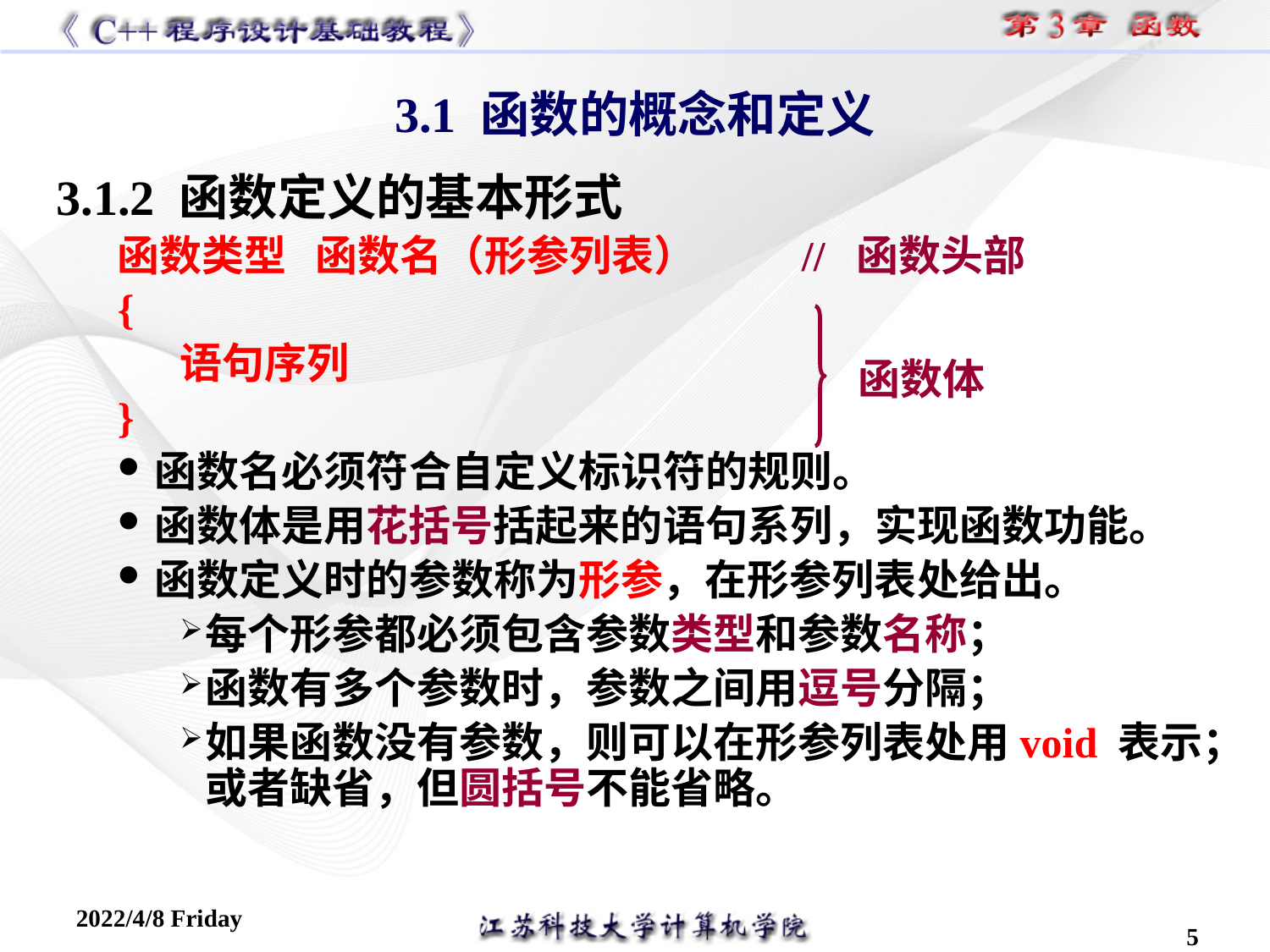

# 3.1 函数的概念和定义
3.1.2 函数定义的基本形式
函数类型   函数名（形参列表）          //  函数头部
{
语句序列
}
函数名必须符合自定义标识符的规则。
函数体是用花括号括起来的语句系列，实现函数功能。
函数定义时的参数称为形参，在形参列表处给出。
每个形参都必须包含参数类型和参数名称；
函数有多个参数时，参数之间用逗号分隔；
如果函数没有参数，则可以在形参列表处用void 表示；或者缺省，但圆括号不能省略。

函数体